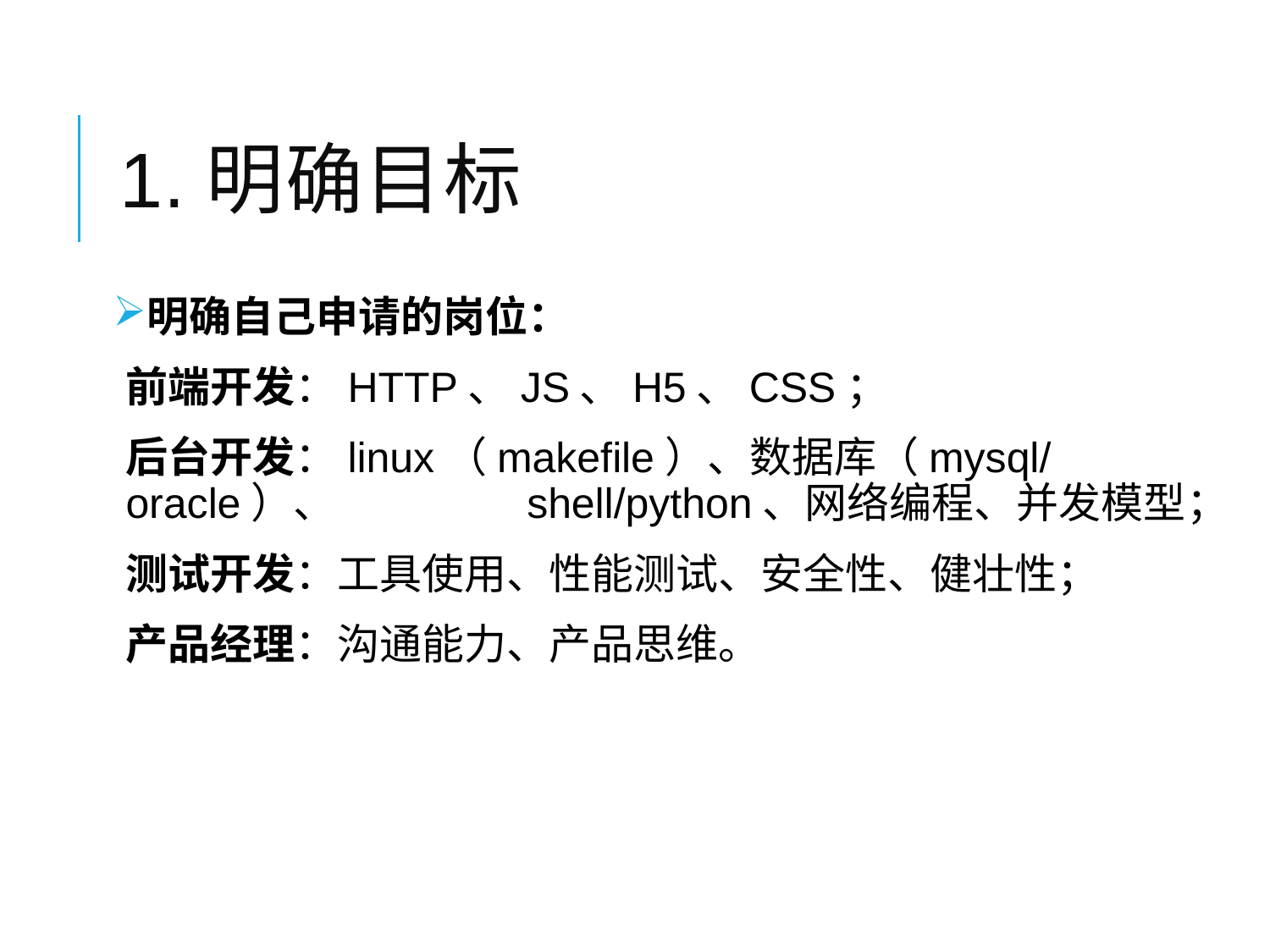

# 1.明确目标
明确自己申请的岗位：
前端开发：HTTP、JS、H5、CSS；
后台开发：linux（makefile）、数据库（mysql/oracle）、                   shell/python、网络编程、并发模型；
测试开发：工具使用、性能测试、安全性、健壮性；
产品经理：沟通能力、产品思维。